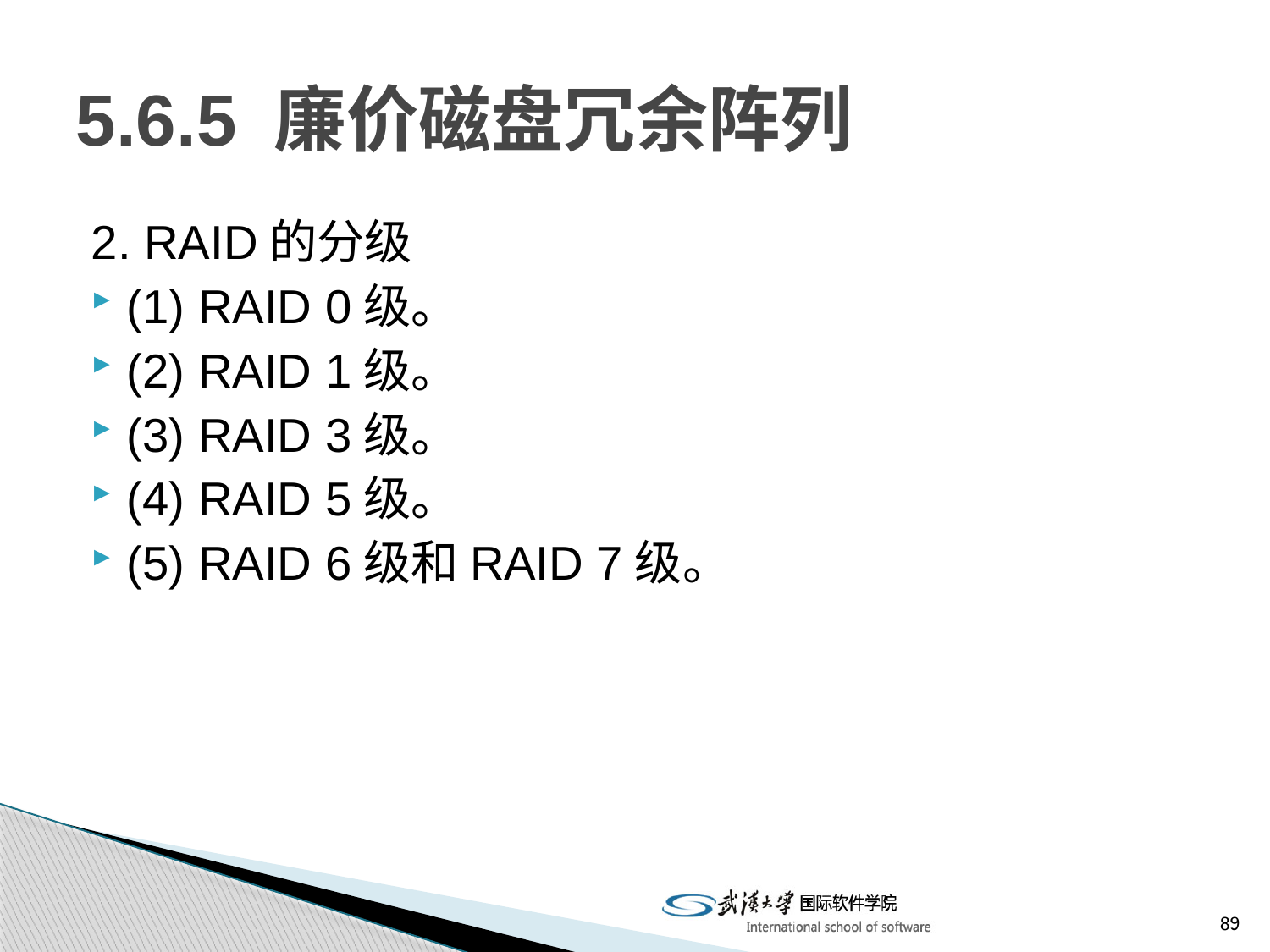

# 5.6.5 廉价磁盘冗余阵列
2. RAID的分级
(1) RAID 0级。
(2) RAID 1级。
(3) RAID 3级。
(4) RAID 5级。
(5) RAID 6级和RAID 7级。
89